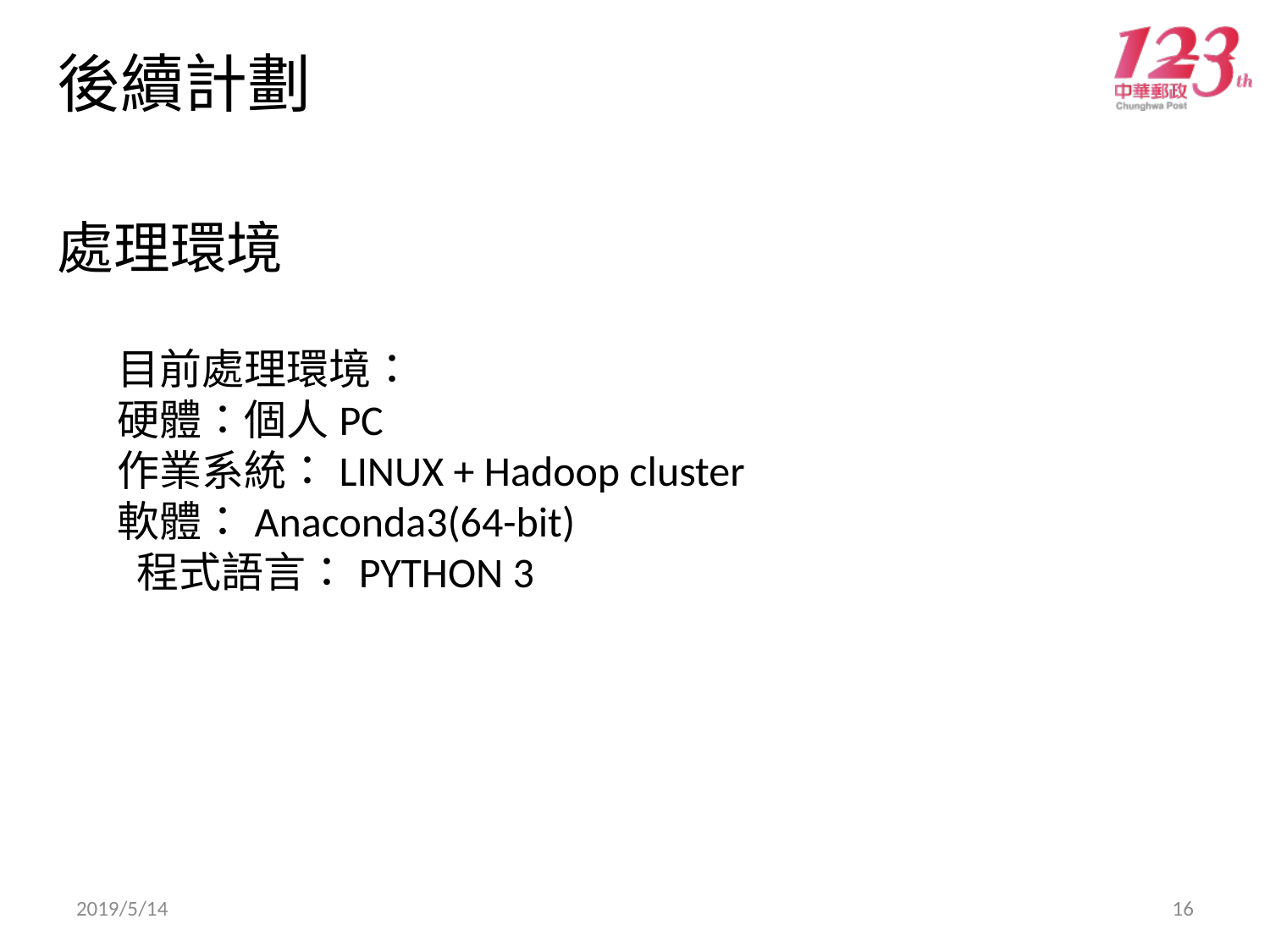

後續計劃
處理環境
目前處理環境：
硬體：個人PC
作業系統：LINUX + Hadoop cluster
軟體：Anaconda3(64-bit)
 程式語言：PYTHON 3
2019/5/14
16